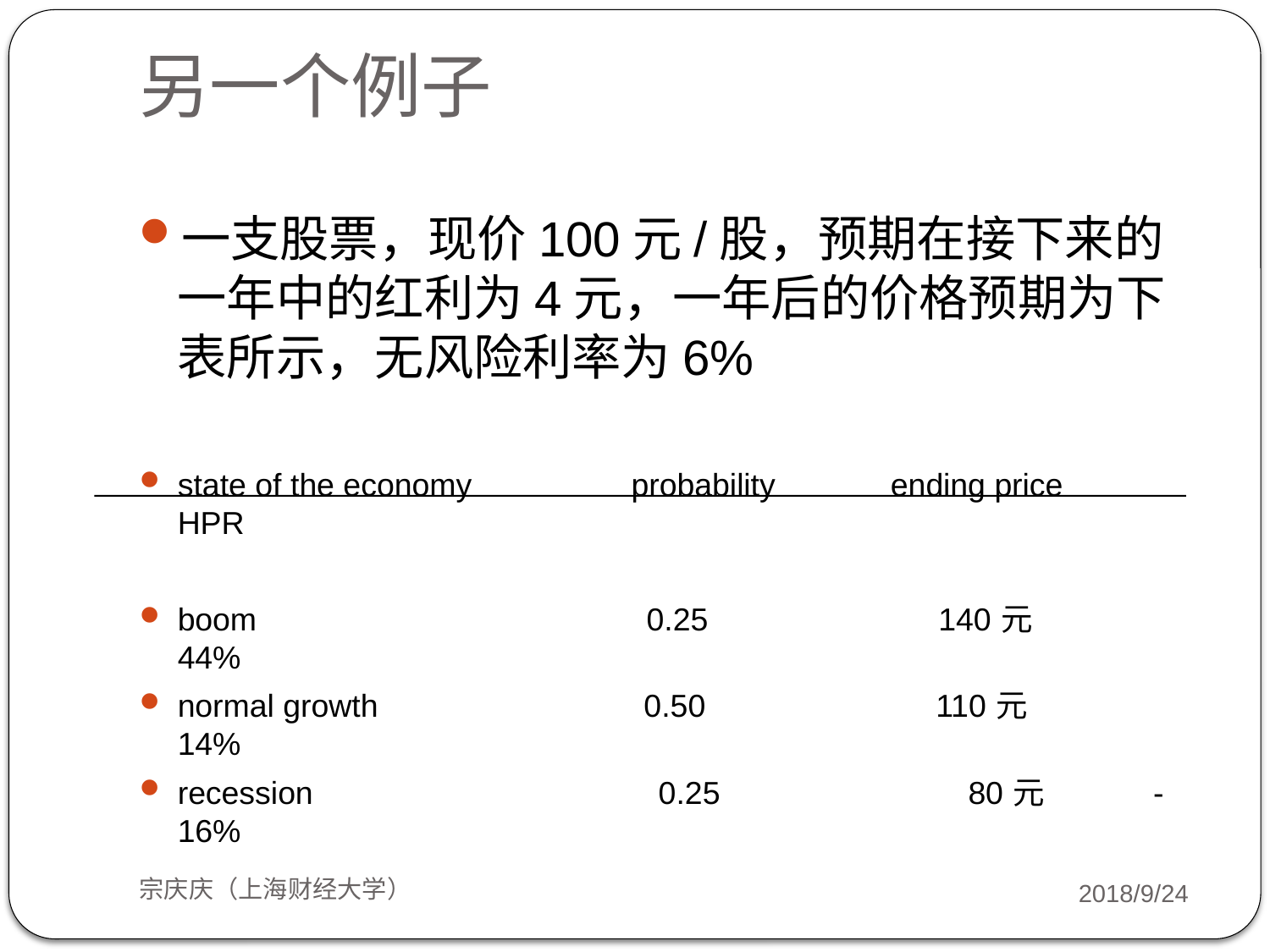

# 另一个例子
一支股票，现价100元/股，预期在接下来的一年中的红利为4元，一年后的价格预期为下表所示，无风险利率为6%

state of the economy                  probability             ending price           HPR

boom                                            0.25                          140元               44%
normal growth                              0.50                          110元                14%
recession                                       0.25                            80元              -16%

宗庆庆（上海财经大学）
2018/9/24